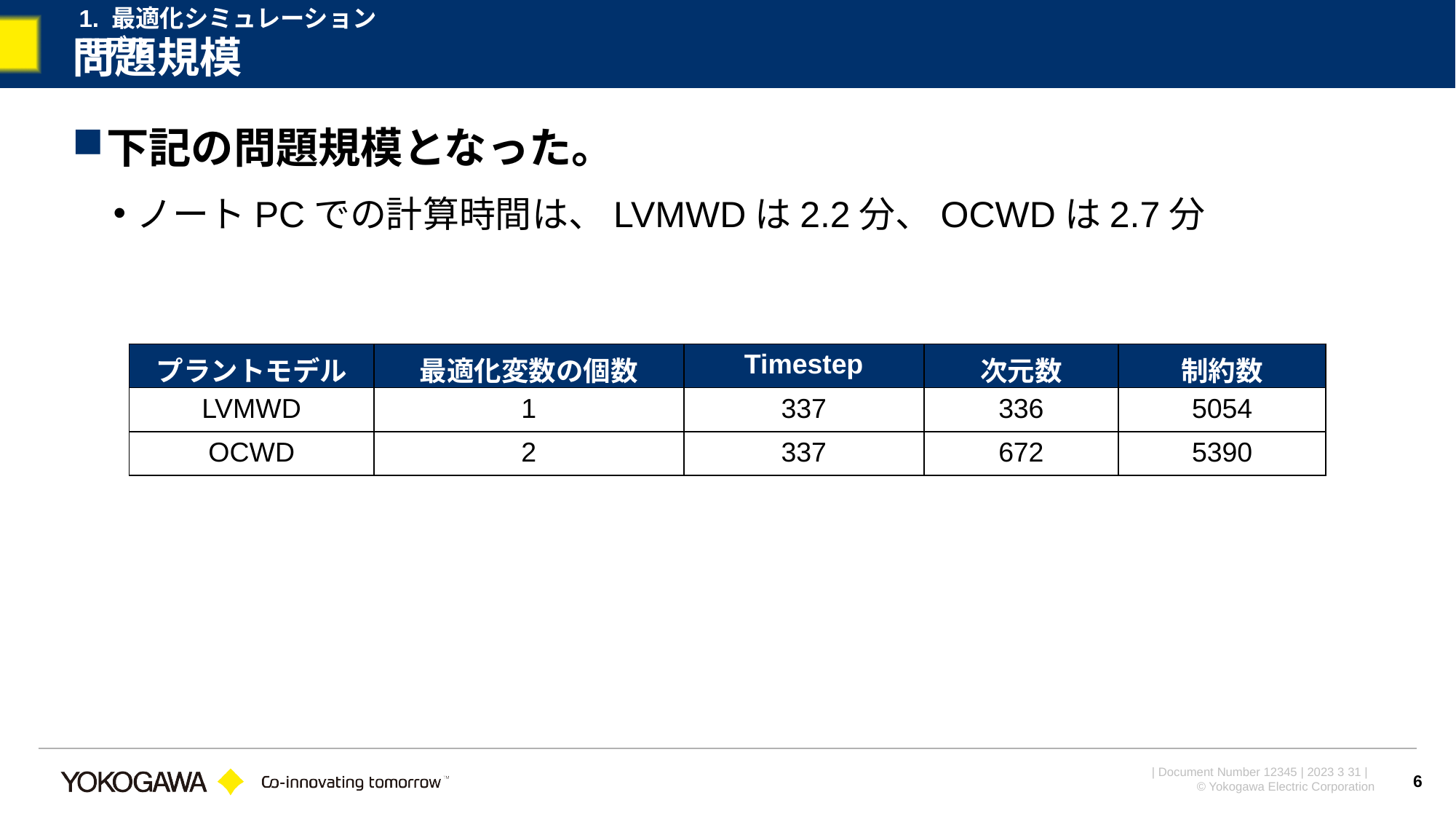

1. 最適化シミュレーションモデル
# 問題規模
下記の問題規模となった。
ノートPCでの計算時間は、LVMWDは2.2分、OCWDは2.7分
| プラントモデル | 最適化変数の個数 | Timestep | 次元数 | 制約数 |
| --- | --- | --- | --- | --- |
| LVMWD | 1 | 337 | 336 | 5054 |
| OCWD | 2 | 337 | 672 | 5390 |
6